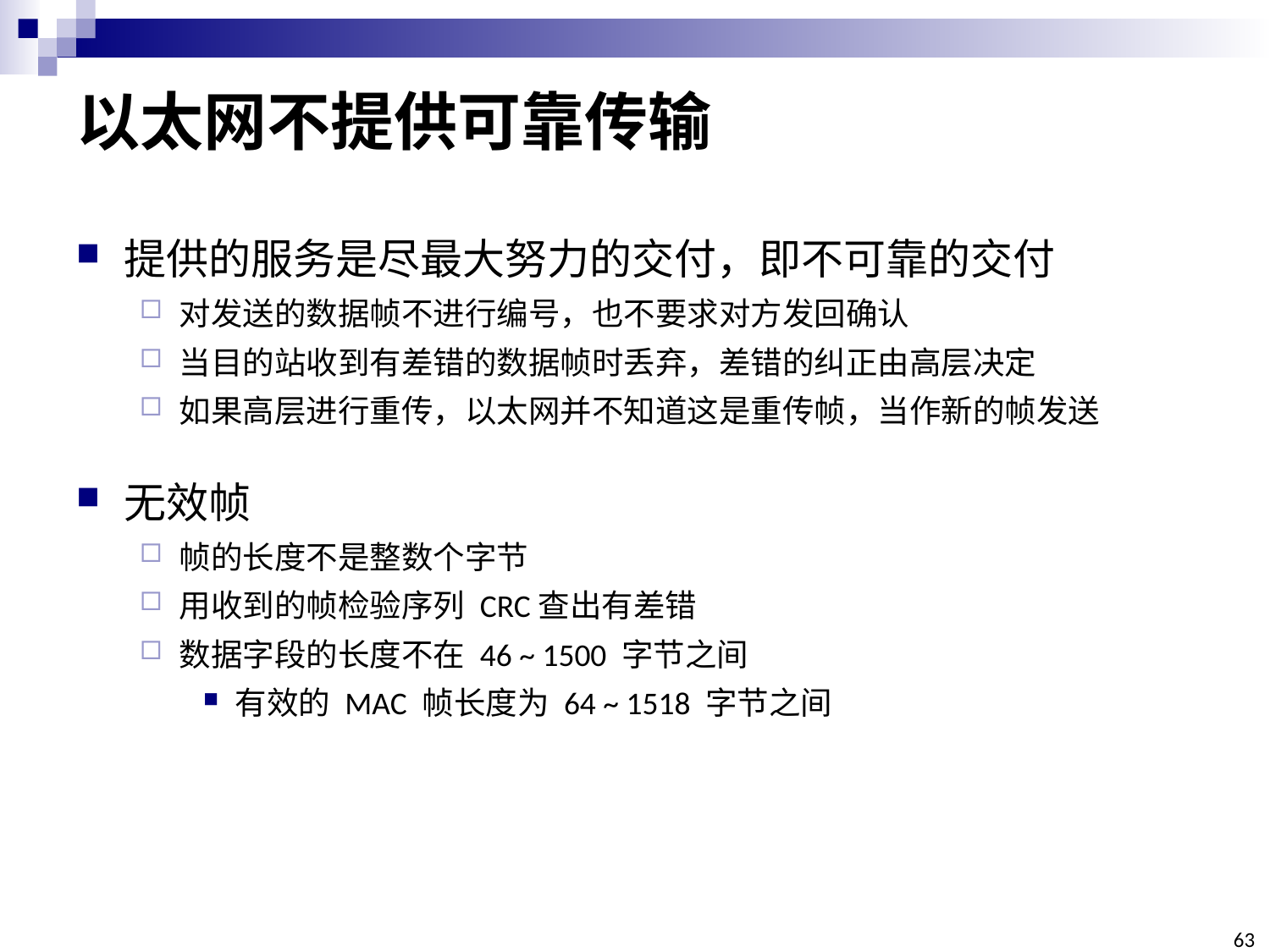

# 以太网不提供可靠传输
提供的服务是尽最大努力的交付，即不可靠的交付
对发送的数据帧不进行编号，也不要求对方发回确认
当目的站收到有差错的数据帧时丢弃，差错的纠正由高层决定
如果高层进行重传，以太网并不知道这是重传帧，当作新的帧发送
无效帧
帧的长度不是整数个字节
用收到的帧检验序列 CRC查出有差错
数据字段的长度不在 46 ~ 1500 字节之间
有效的 MAC 帧长度为 64 ~ 1518 字节之间
63